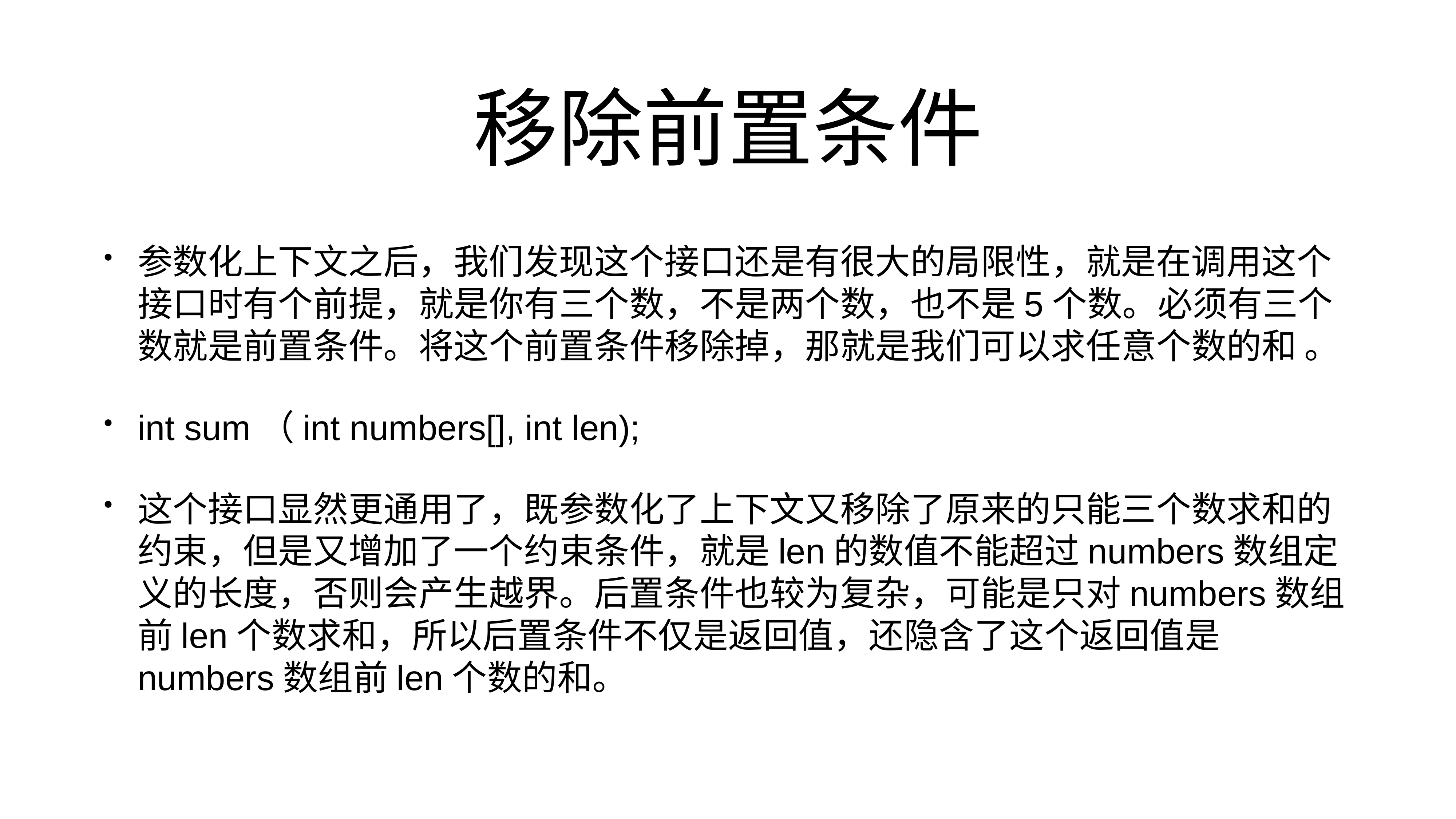

# 移除前置条件
参数化上下文之后，我们发现这个接口还是有很大的局限性，就是在调用这个接口时有个前提，就是你有三个数，不是两个数，也不是5个数。必须有三个数就是前置条件。将这个前置条件移除掉，那就是我们可以求任意个数的和 。
int sum（int numbers[], int len);
这个接口显然更通用了，既参数化了上下文又移除了原来的只能三个数求和的约束，但是又增加了一个约束条件，就是len的数值不能超过numbers数组定义的长度，否则会产生越界。后置条件也较为复杂，可能是只对numbers数组前len个数求和，所以后置条件不仅是返回值，还隐含了这个返回值是numbers数组前len个数的和。